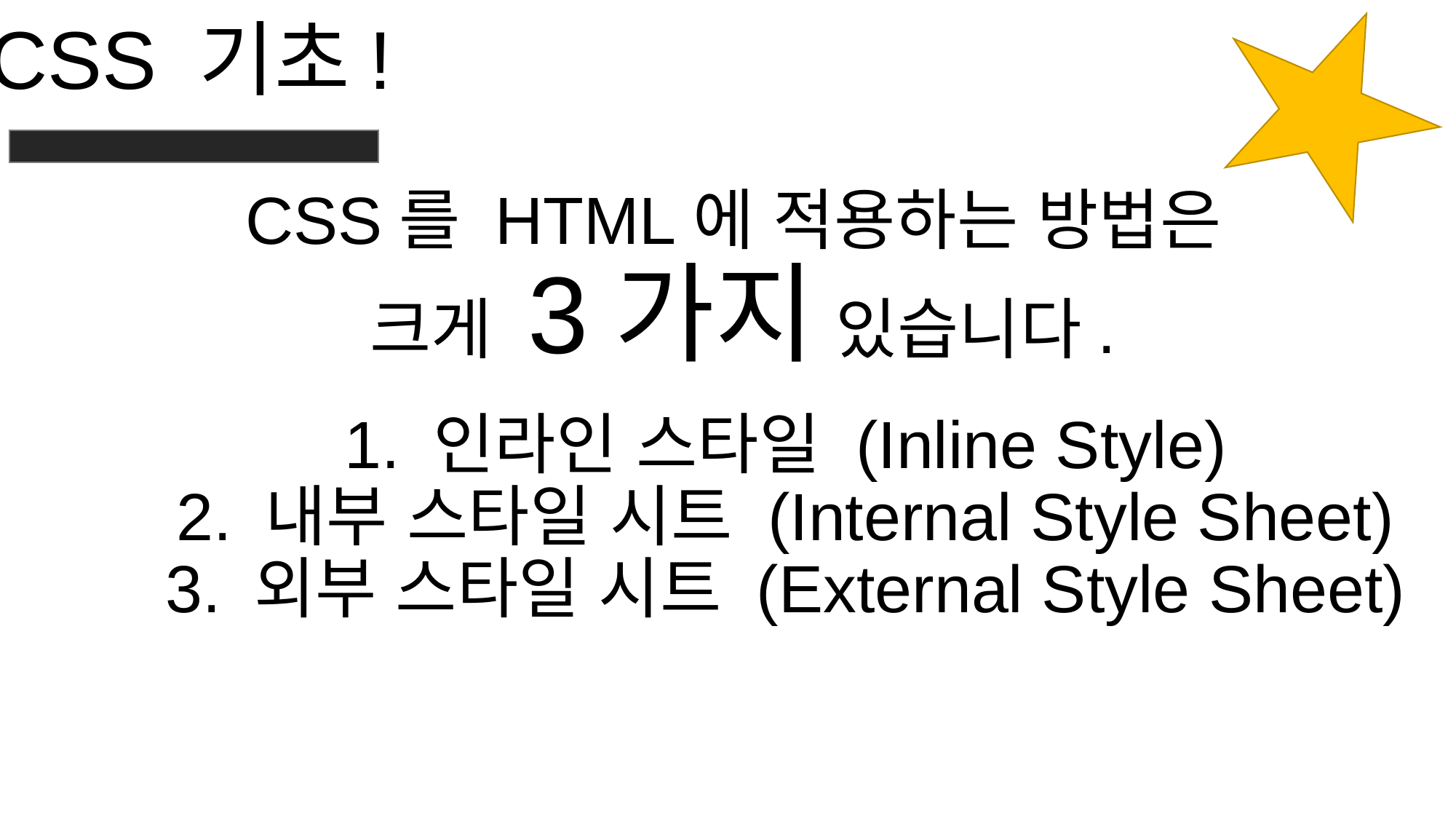

CSS 기초!

CSS를 HTML에 적용하는 방법은
크게 3가지 있습니다.
인라인 스타일 (Inline Style)
내부 스타일 시트 (Internal Style Sheet)
외부 스타일 시트 (External Style Sheet)